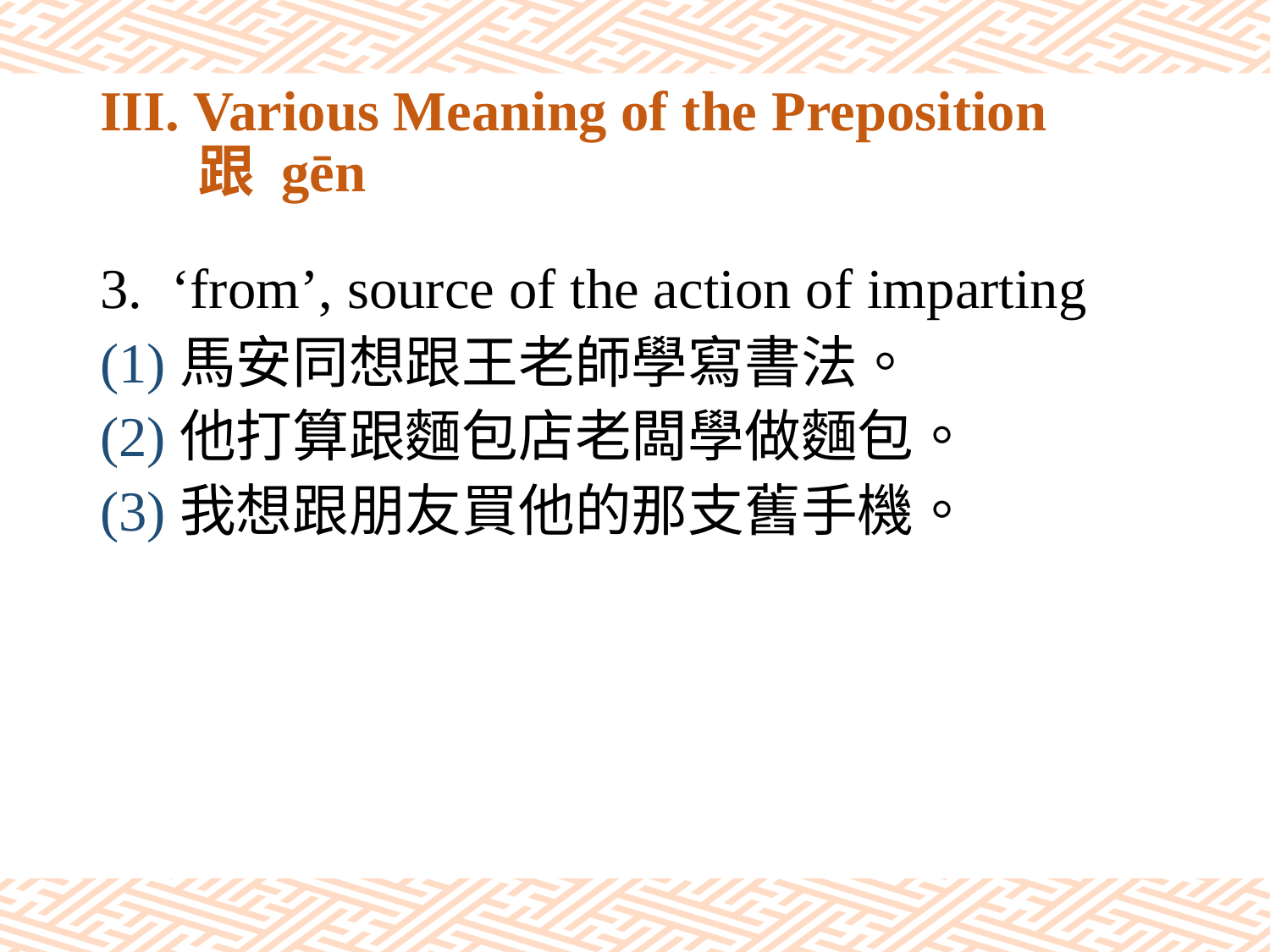

# III. Various Meaning of the Preposition 跟 gēn
‘from’, source of the action of imparting
(1)馬安同想跟王老師學寫書法。
(2)他打算跟麵包店老闆學做麵包。
(3)我想跟朋友買他的那支舊手機。